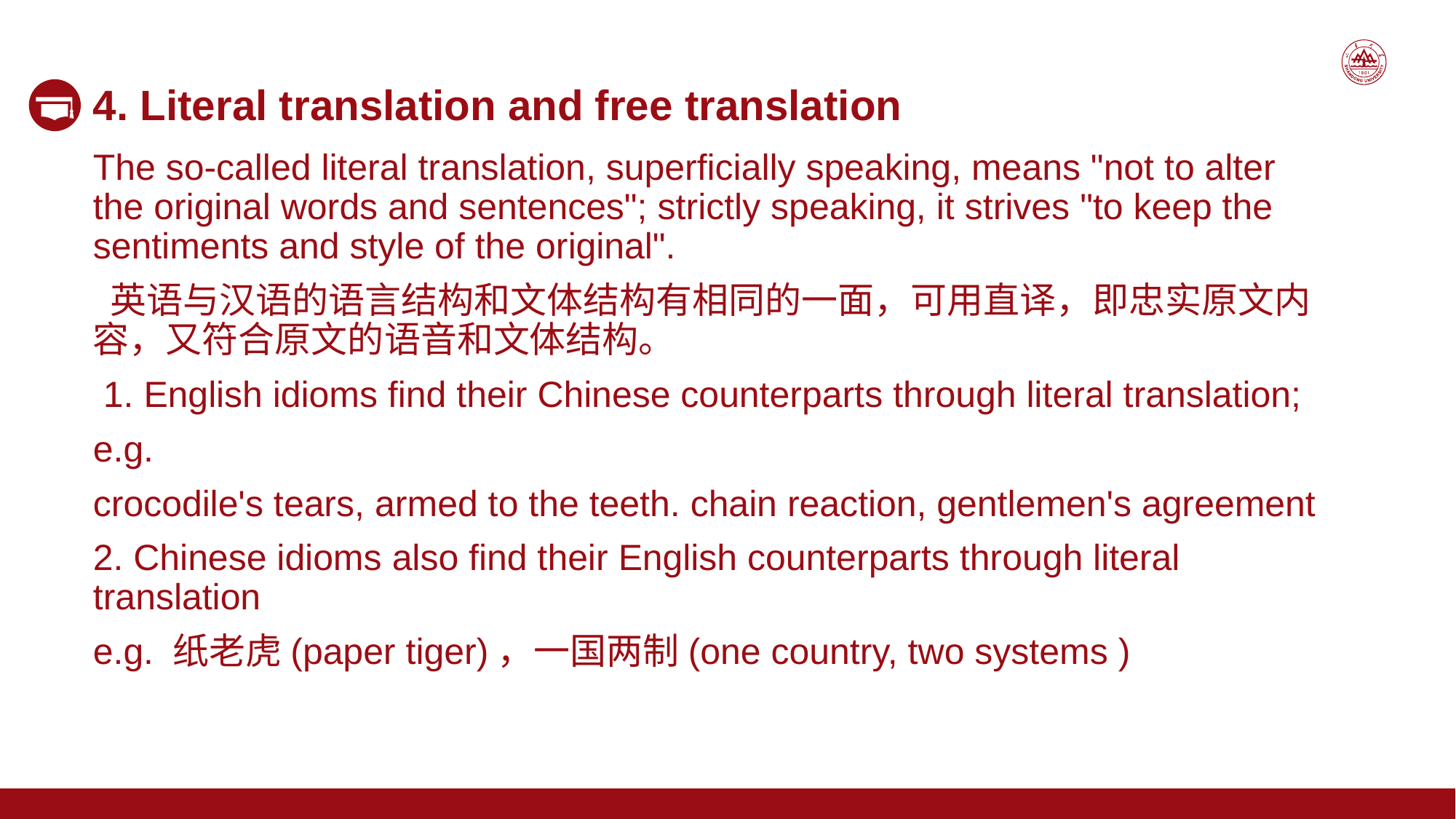

4. Literal translation and free translation
The so-called literal translation, superficially speaking, means "not to alter the original words and sentences"; strictly speaking, it strives "to keep the sentiments and style of the original".
 英语与汉语的语言结构和文体结构有相同的一面，可用直译，即忠实原文内容，又符合原文的语音和文体结构。
 1. English idioms find their Chinese counterparts through literal translation;
e.g.
crocodile's tears, armed to the teeth. chain reaction, gentlemen's agreement
2. Chinese idioms also find their English counterparts through literal translation
e.g. 纸老虎(paper tiger)，一国两制(one country, two systems )